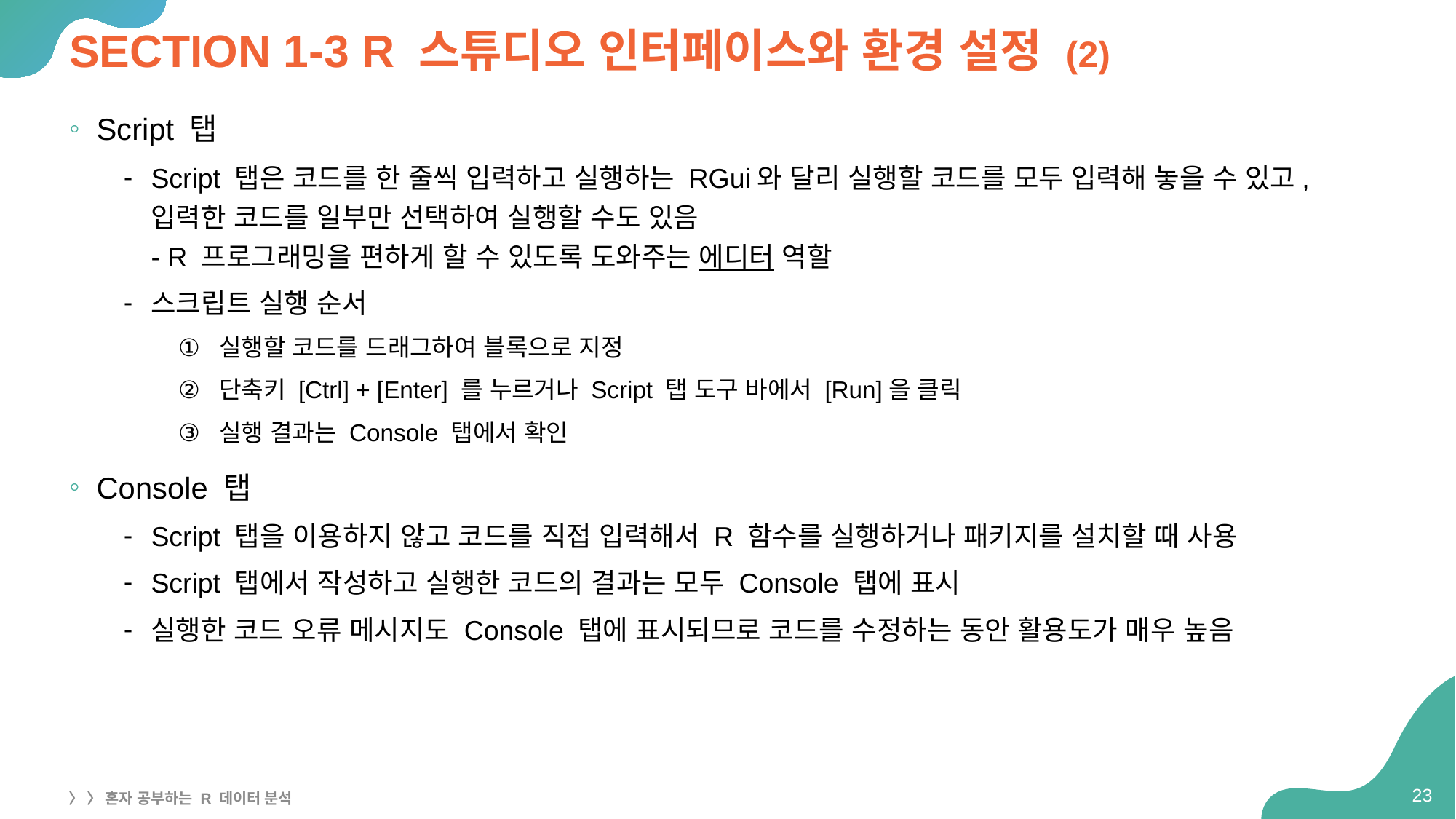

# SECTION 1-3 R 스튜디오 인터페이스와 환경 설정 (2)
Script 탭
Script 탭은 코드를 한 줄씩 입력하고 실행하는 RGui와 달리 실행할 코드를 모두 입력해 놓을 수 있고, 입력한 코드를 일부만 선택하여 실행할 수도 있음
- R 프로그래밍을 편하게 할 수 있도록 도와주는 에디터 역할
스크립트 실행 순서
실행할 코드를 드래그하여 블록으로 지정
단축키 [Ctrl] + [Enter] 를 누르거나 Script 탭 도구 바에서 [Run]을 클릭
실행 결과는 Console 탭에서 확인
Console 탭
Script 탭을 이용하지 않고 코드를 직접 입력해서 R 함수를 실행하거나 패키지를 설치할 때 사용
Script 탭에서 작성하고 실행한 코드의 결과는 모두 Console 탭에 표시
실행한 코드 오류 메시지도 Console 탭에 표시되므로 코드를 수정하는 동안 활용도가 매우 높음
23
〉 〉 혼자 공부하는 R 데이터 분석